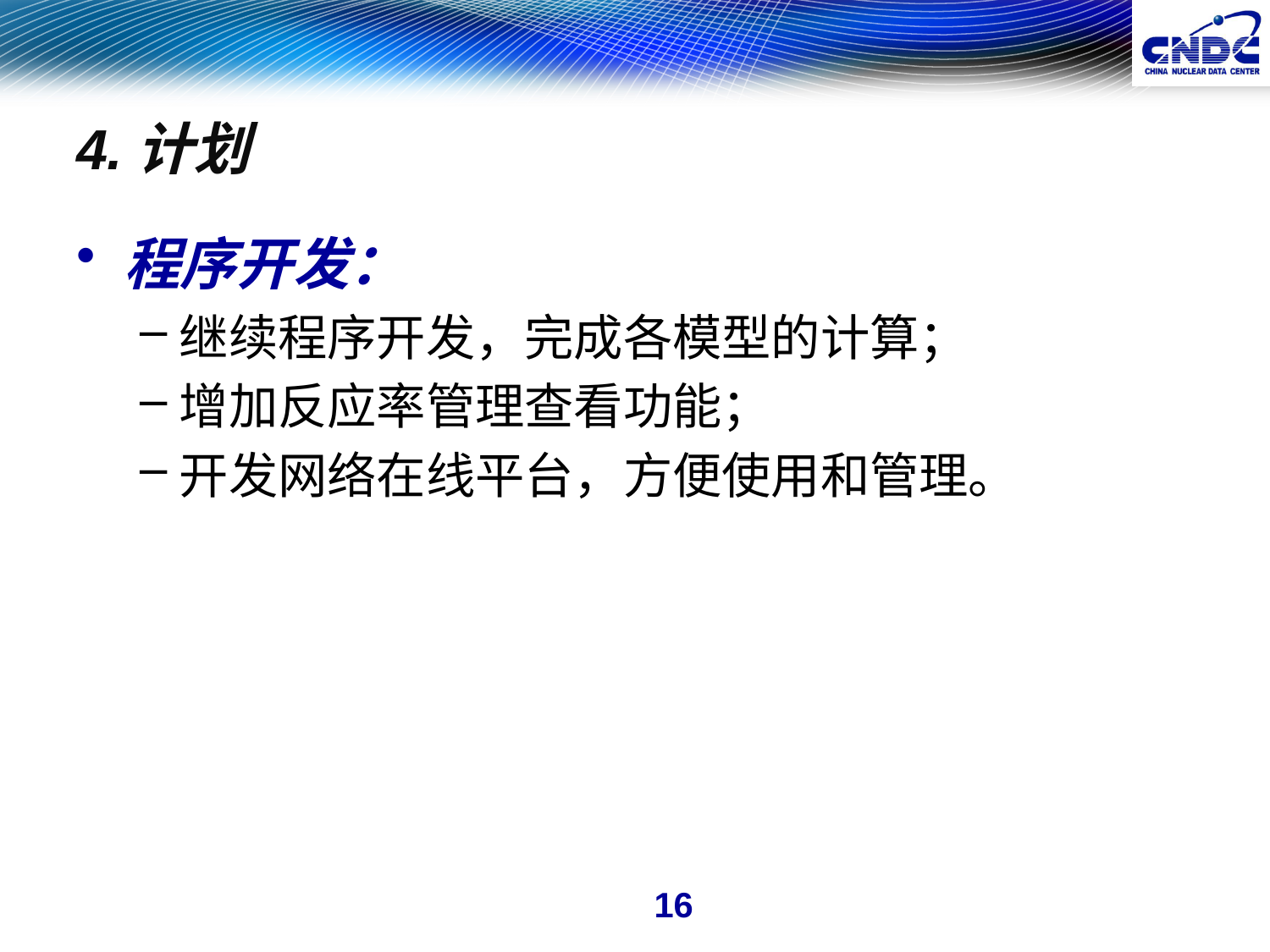

# 4.计划
程序开发：
继续程序开发，完成各模型的计算；
增加反应率管理查看功能；
开发网络在线平台，方便使用和管理。